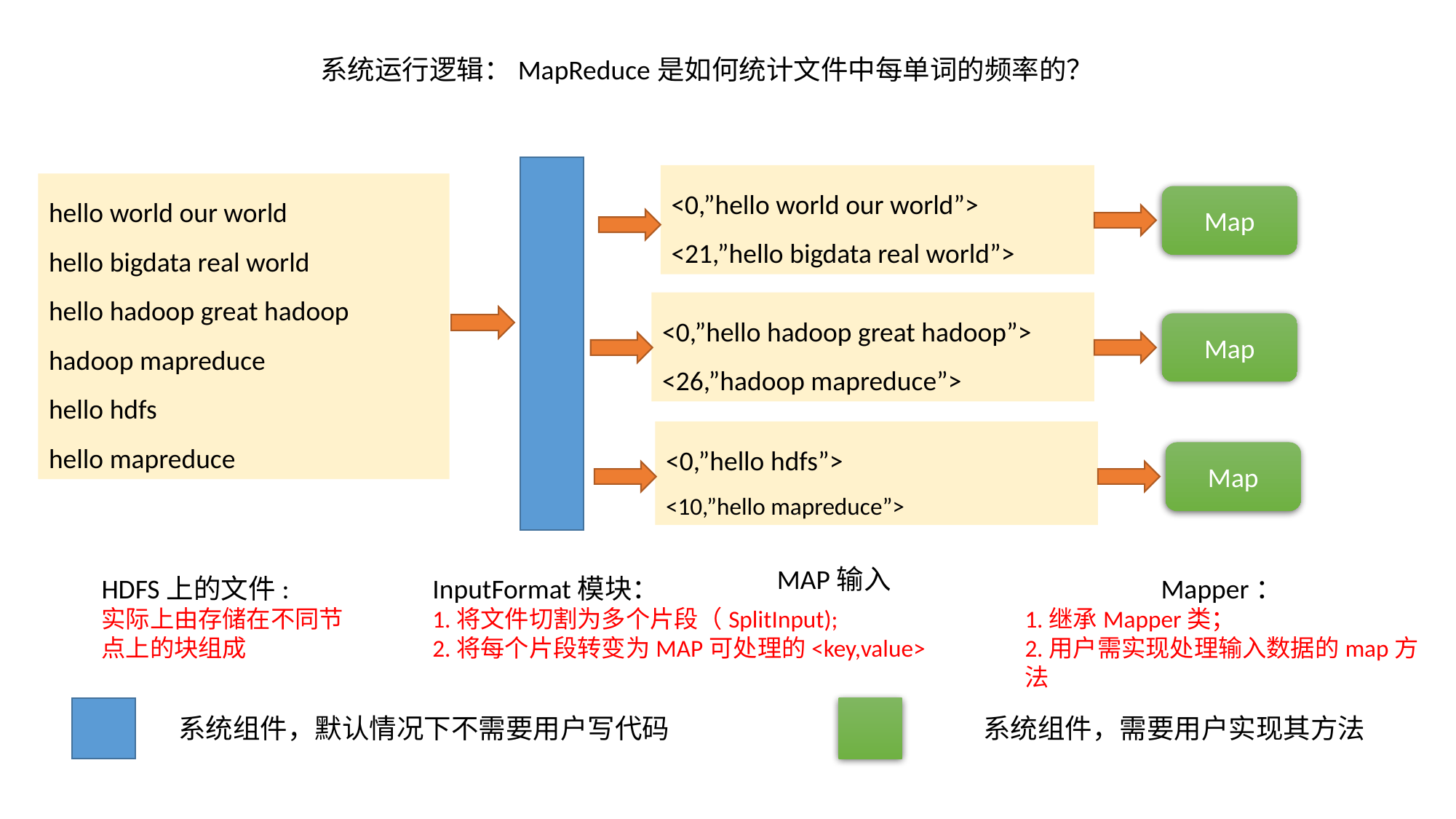

系统运行逻辑：MapReduce是如何统计文件中每单词的频率的？

<0,”hello world our world”>
<21,”hello bigdata real world”>
hello world our world
hello bigdata real world
hello hadoop great hadoop
hadoop mapreduce
hello hdfs
hello mapreduce
Map

<0,”hello hadoop great hadoop”>
<26,”hadoop mapreduce”>

Map

<0,”hello hdfs”>
<10,”hello mapreduce”>
Map

MAP输入
HDFS上的文件:
实际上由存储在不同节点上的块组成
InputFormat模块：
1.将文件切割为多个片段（SplitInput);
2.将每个片段转变为MAP可处理的<key,value>
                      Mapper：
1.继承Mapper类；
2.用户需实现处理输入数据的map方法

系统组件，默认情况下不需要用户写代码
系统组件，需要用户实现其方法